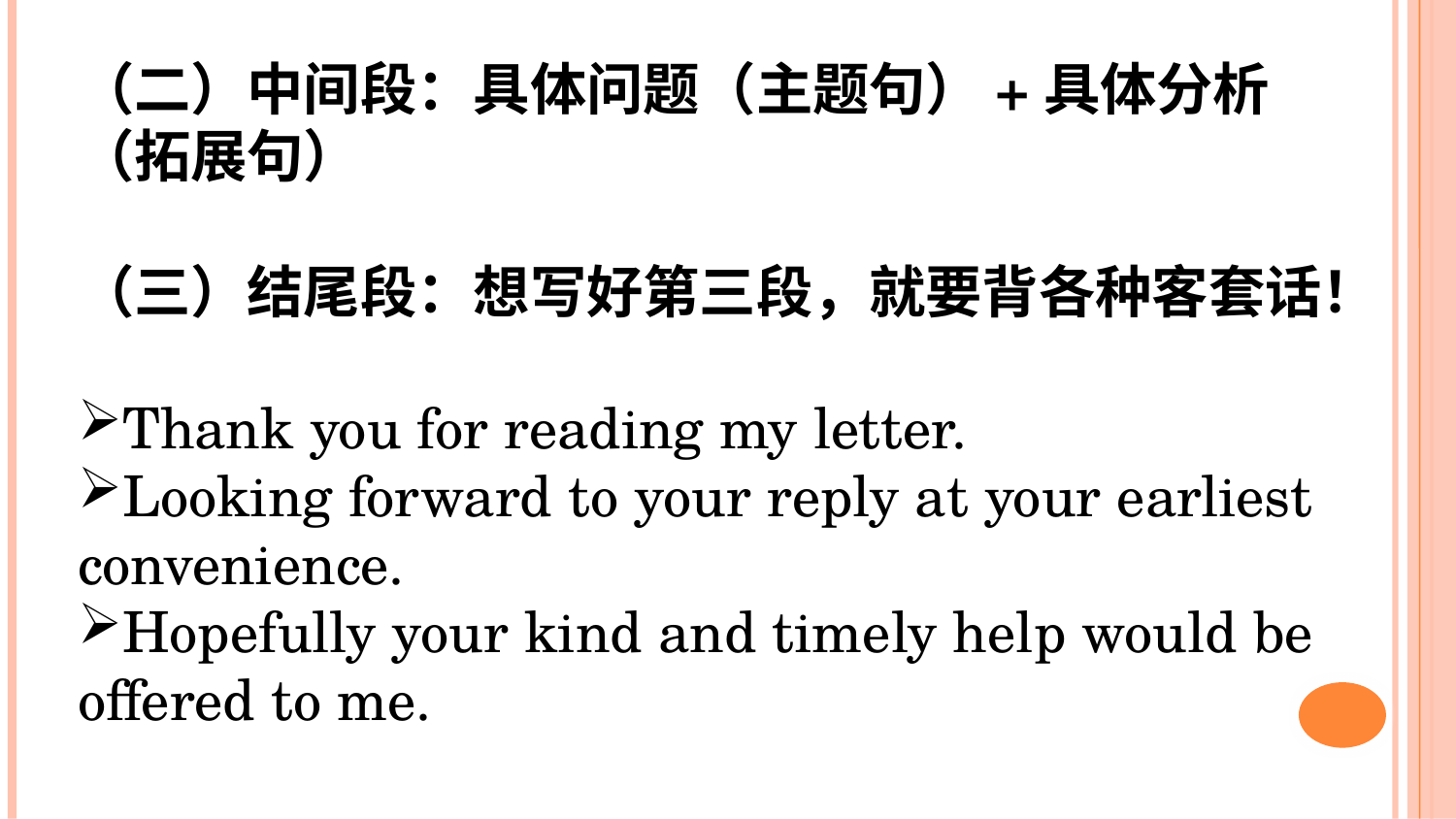

（二）中间段：具体问题（主题句）+具体分析（拓展句）

（三）结尾段：想写好第三段，就要背各种客套话！

Thank you for reading my letter.
Looking forward to your reply at your earliest convenience.
Hopefully your kind and timely help would be offered to me.